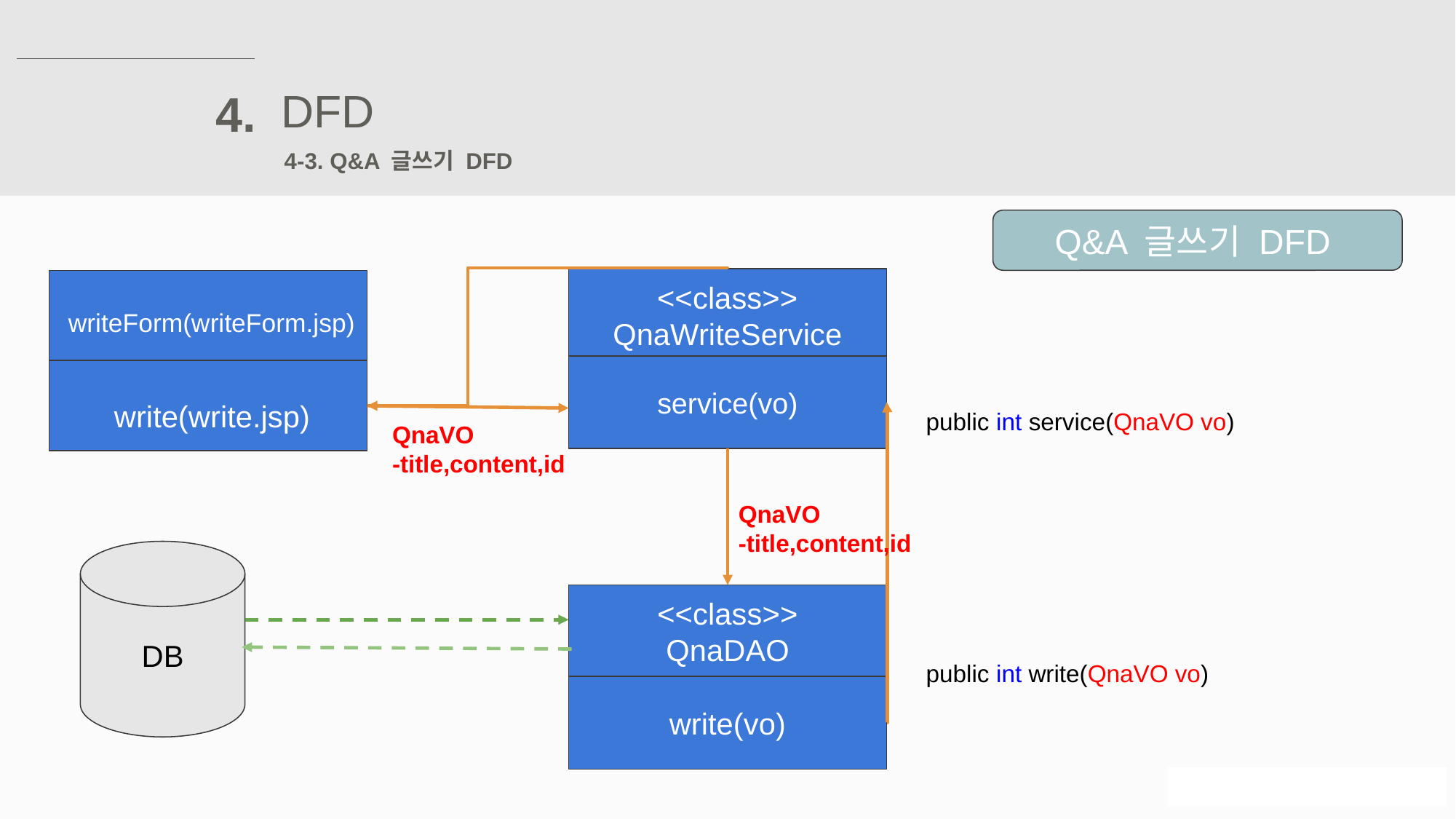

DFD
4.
4-3. Q&A 글쓰기 DFD

Q&A 글쓰기 DFD

<<class>>
QnaWriteService

 writeForm(writeForm.jsp)

service(vo)

 write(write.jsp)

QnaVO
-title,content,id
public int service(QnaVO vo)

QnaVO
-title,content,id
DB

<<class>>
QnaDAO

public int write(QnaVO vo)

write(vo)